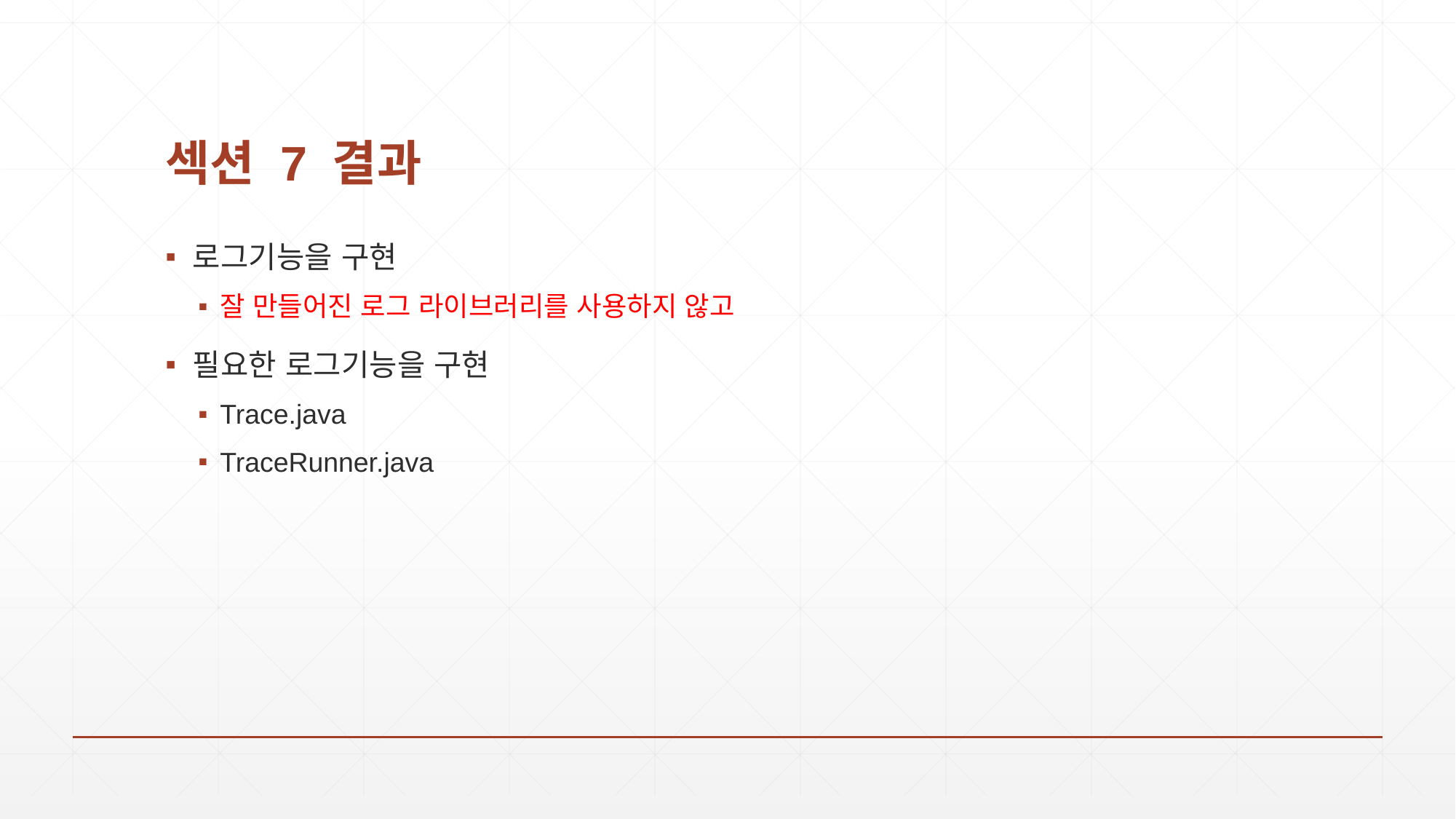

# 섹션 7 결과
로그기능을 구현
잘 만들어진 로그 라이브러리를 사용하지 않고
필요한 로그기능을 구현
Trace.java
TraceRunner.java